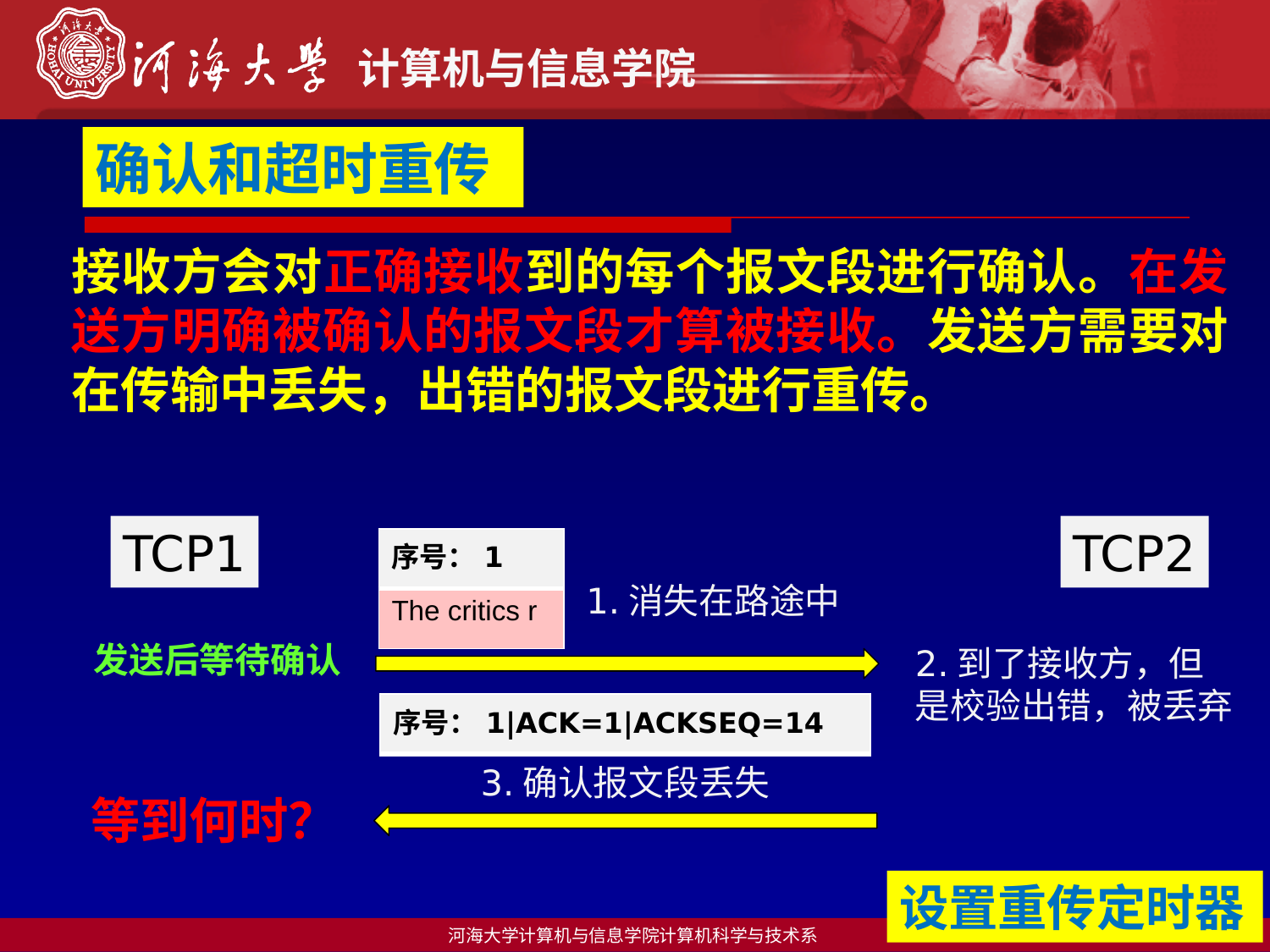

确认和超时重传
接收方会对正确接收到的每个报文段进行确认。在发送方明确被确认的报文段才算被接收。发送方需要对在传输中丢失，出错的报文段进行重传。
TCP1
TCP2
| 序号：1 |
| --- |
| The critics r |
1.消失在路途中
发送后等待确认
2.到了接收方，但是校验出错，被丢弃

| 序号：1|ACK=1|ACKSEQ=14 |
| --- |
3.确认报文段丢失
等到何时？

设置重传定时器